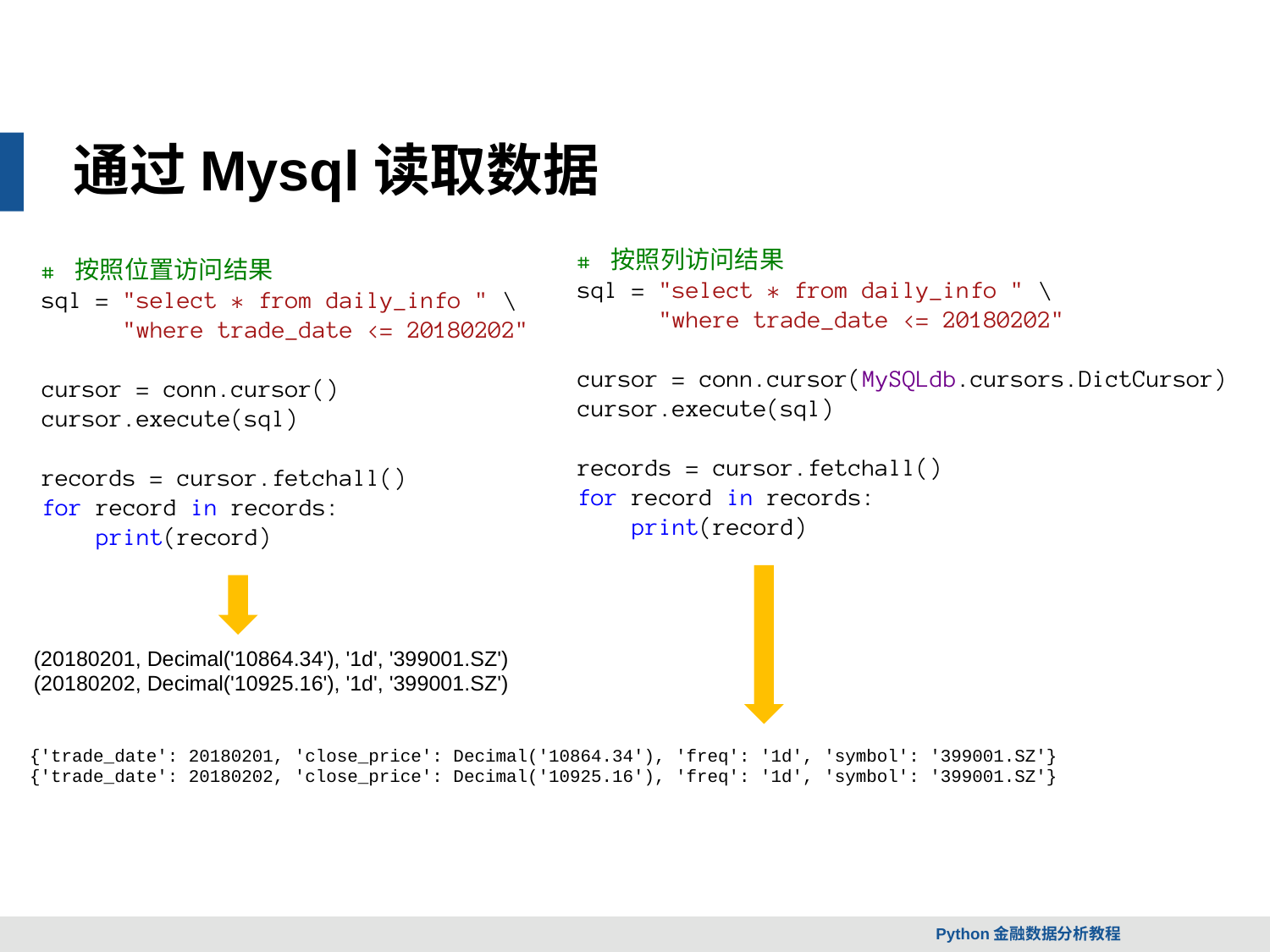

通过Mysql读取数据
# 按照列访问结果
sql = "select * from daily_info " \
      "where trade_date <= 20180202"

cursor = conn.cursor(MySQLdb.cursors.DictCursor)
cursor.execute(sql)

records = cursor.fetchall()
for record in records:
    print(record)
# 按照位置访问结果
sql = "select * from daily_info " \
      "where trade_date <= 20180202"

cursor = conn.cursor()
cursor.execute(sql)

records = cursor.fetchall()
for record in records:
    print(record)

(20180201, Decimal('10864.34'), '1d', '399001.SZ')
(20180202, Decimal('10925.16'), '1d', '399001.SZ')
{'trade_date': 20180201, 'close_price': Decimal('10864.34'), 'freq': '1d', 'symbol': '399001.SZ'}
{'trade_date': 20180202, 'close_price': Decimal('10925.16'), 'freq': '1d', 'symbol': '399001.SZ'}
Python金融数据分析教程